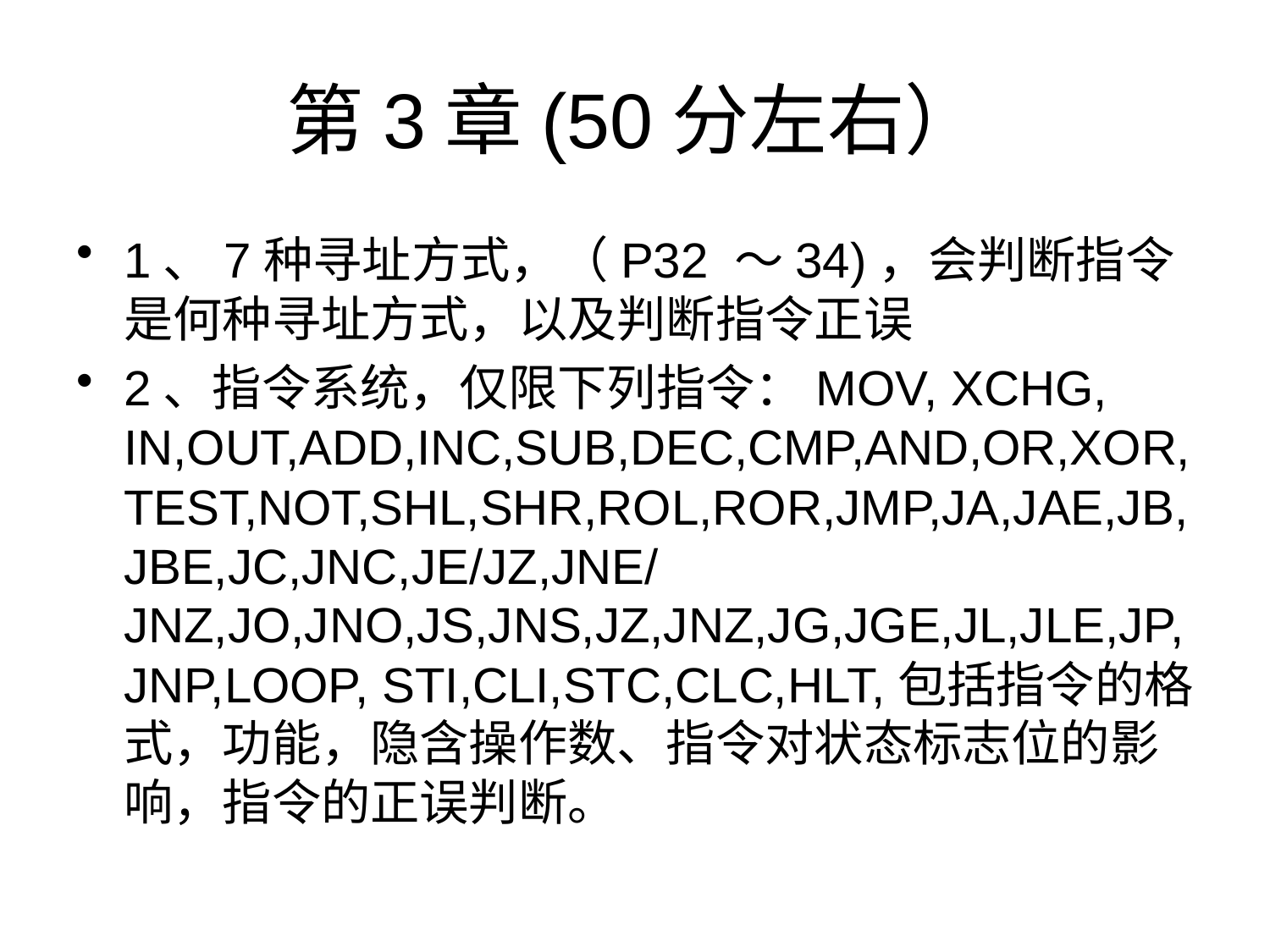

# 第3章(50分左右）
1、7种寻址方式，（P32 ～34)，会判断指令是何种寻址方式，以及判断指令正误
2、指令系统，仅限下列指令：MOV, XCHG, IN,OUT,ADD,INC,SUB,DEC,CMP,AND,OR,XOR,TEST,NOT,SHL,SHR,ROL,ROR,JMP,JA,JAE,JB,JBE,JC,JNC,JE/JZ,JNE/JNZ,JO,JNO,JS,JNS,JZ,JNZ,JG,JGE,JL,JLE,JP,JNP,LOOP, STI,CLI,STC,CLC,HLT,包括指令的格式，功能，隐含操作数、指令对状态标志位的影响，指令的正误判断。